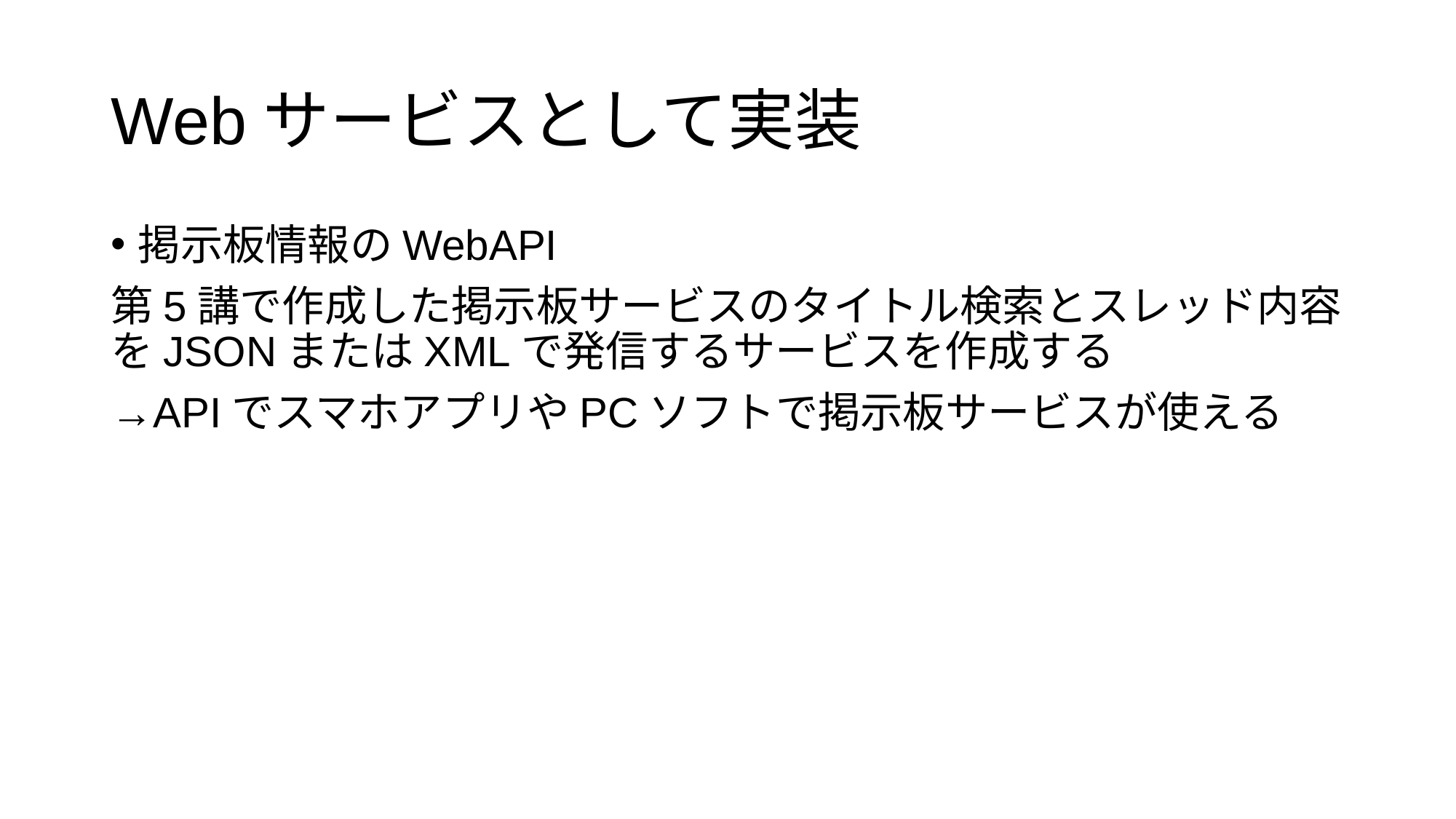

# Webサービスとして実装
掲示板情報のWebAPI
第5講で作成した掲示板サービスのタイトル検索とスレッド内容をJSONまたはXMLで発信するサービスを作成する
→APIでスマホアプリやPCソフトで掲示板サービスが使える